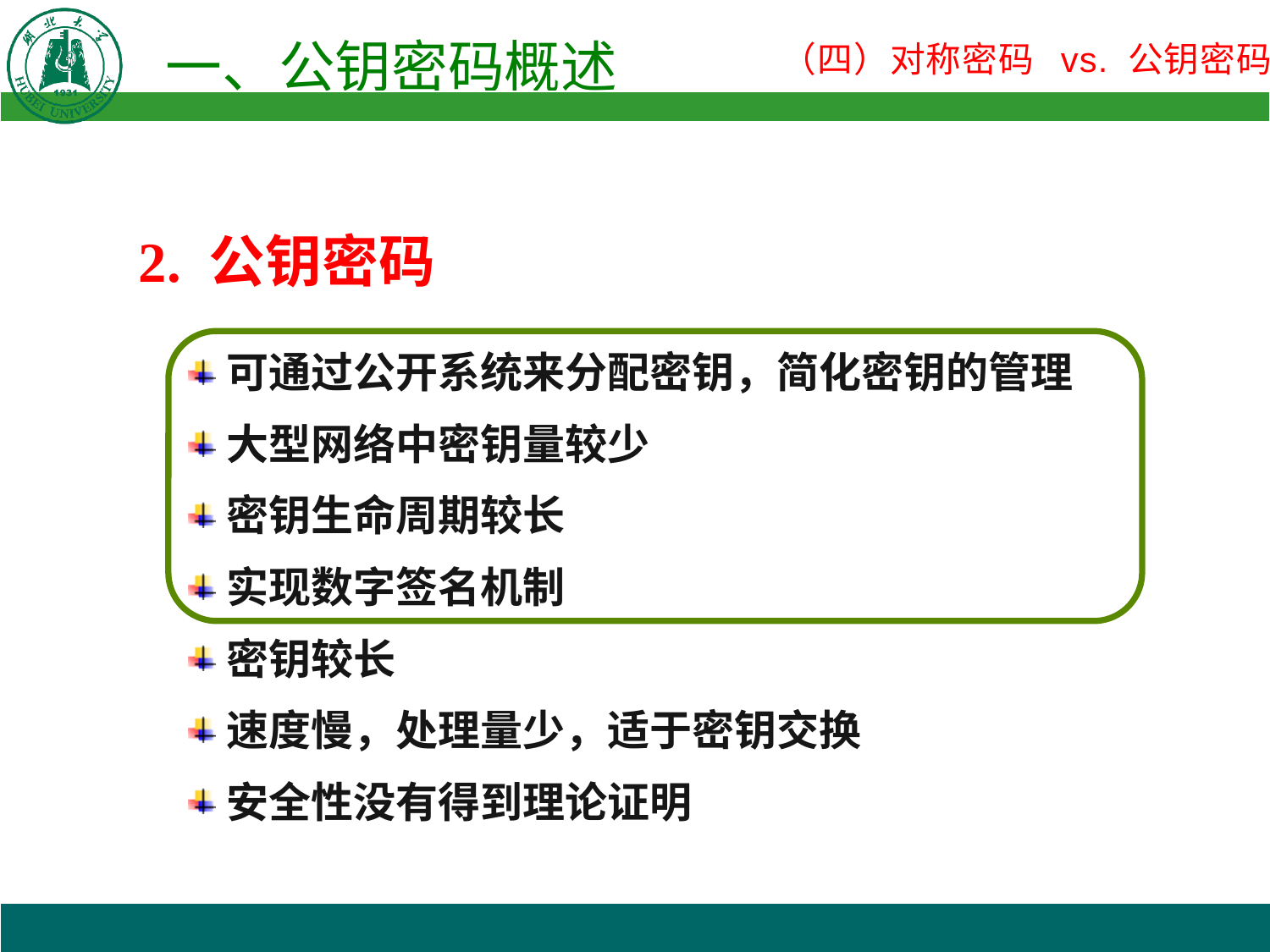

2. 公钥密码
可通过公开系统来分配密钥，简化密钥的管理
大型网络中密钥量较少
密钥生命周期较长
实现数字签名机制
密钥较长
速度慢，处理量少，适于密钥交换
安全性没有得到理论证明